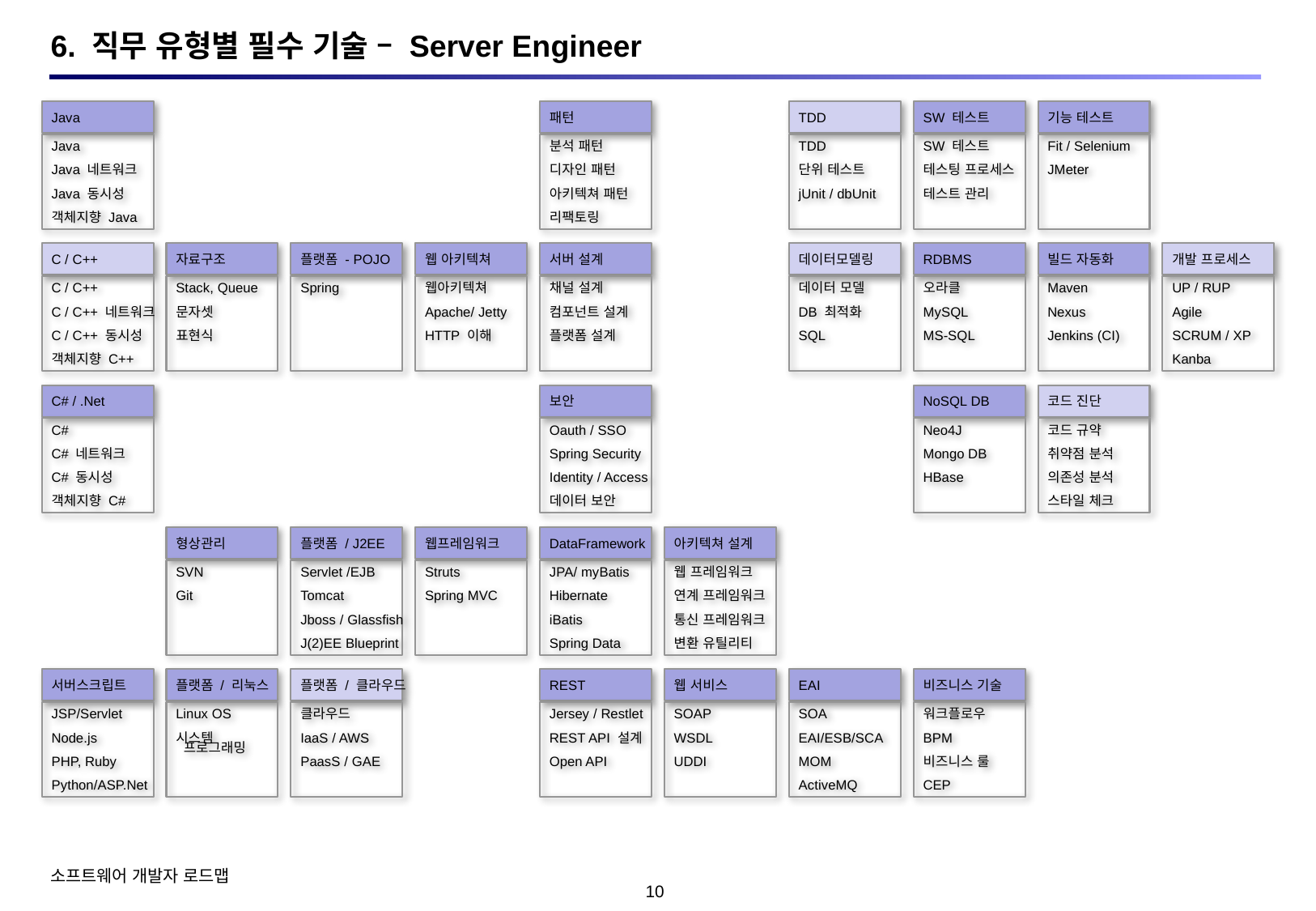

# 6. 직무 유형별 필수 기술 – Server Engineer
Java
Java
Java 네트워크
Java 동시성
객체지향 Java
패턴
분석 패턴
디자인 패턴
아키텍쳐 패턴
리팩토링
TDD
TDD
단위 테스트
jUnit / dbUnit
SW 테스트
SW 테스트
테스팅 프로세스
테스트 관리
기능 테스트
Fit / Selenium
JMeter
C / C++
C / C++
C / C++ 네트워크
C / C++ 동시성
객체지향 C++
자료구조
Stack, Queue
문자셋
표현식

플랫폼 - POJO
Spring

웹 아키텍쳐
웹아키텍쳐
Apache/ Jetty
HTTP 이해
서버 설계
채널 설계
컴포넌트 설계
플랫폼 설계
데이터모델링
데이터 모델
DB 최적화
SQL
RDBMS
오라클
MySQL
MS-SQL
빌드 자동화
Maven
Nexus
Jenkins (CI)
개발 프로세스
UP / RUP
Agile
SCRUM / XP
Kanba
C# / .Net
C#
C# 네트워크
C# 동시성
객체지향 C#
보안
Oauth / SSO
Spring Security
Identity / Access
데이터 보안
NoSQL DB
Neo4J
Mongo DB
HBase
코드 진단
코드 규약
취약점 분석
의존성 분석
스타일 체크
형상관리
SVN
Git
플랫폼 / J2EE
Servlet /EJB
Tomcat
Jboss / Glassfish
J(2)EE Blueprint
웹프레임워크
Struts
Spring MVC
DataFramework
JPA/ myBatis
Hibernate
iBatis
Spring Data
아키텍쳐 설계
웹 프레임워크
연계 프레임워크
통신 프레임워크
변환 유틸리티
서버스크립트
JSP/Servlet
Node.js
PHP, Ruby
Python/ASP.Net
플랫폼 / 리눅스
Linux OS
시스템
  프로그래밍
플랫폼 / 클라우드
클라우드
IaaS / AWS
PaasS / GAE
REST
Jersey / Restlet
REST API 설계
Open API
웹 서비스
SOAP
WSDL
UDDI
EAI
SOA
EAI/ESB/SCA
MOM
ActiveMQ
비즈니스 기술
워크플로우
BPM
비즈니스 룰
CEP